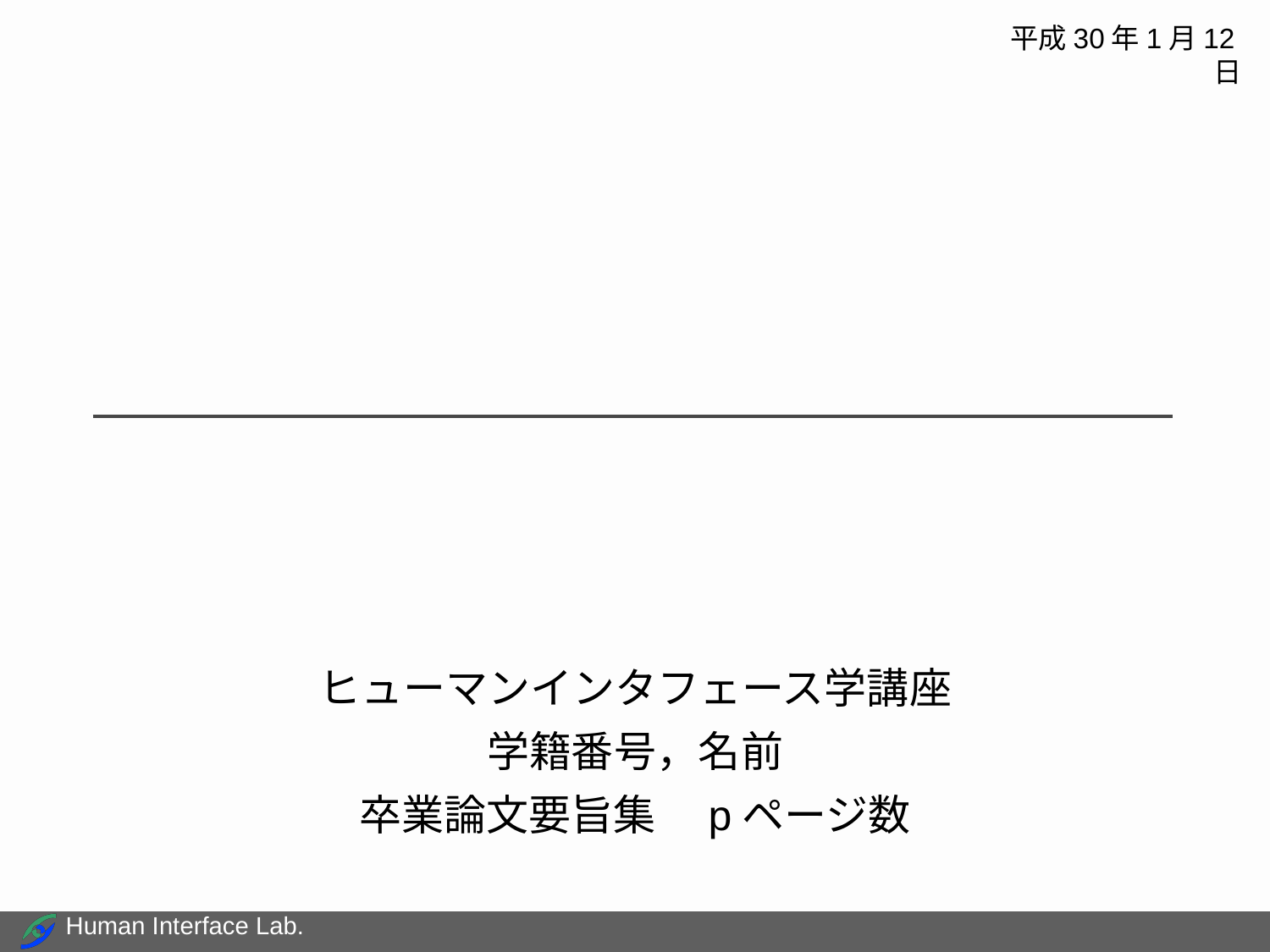

平成30年1月12日
ヒューマンインタフェース学講座
学籍番号，名前
卒業論文要旨集　pページ数